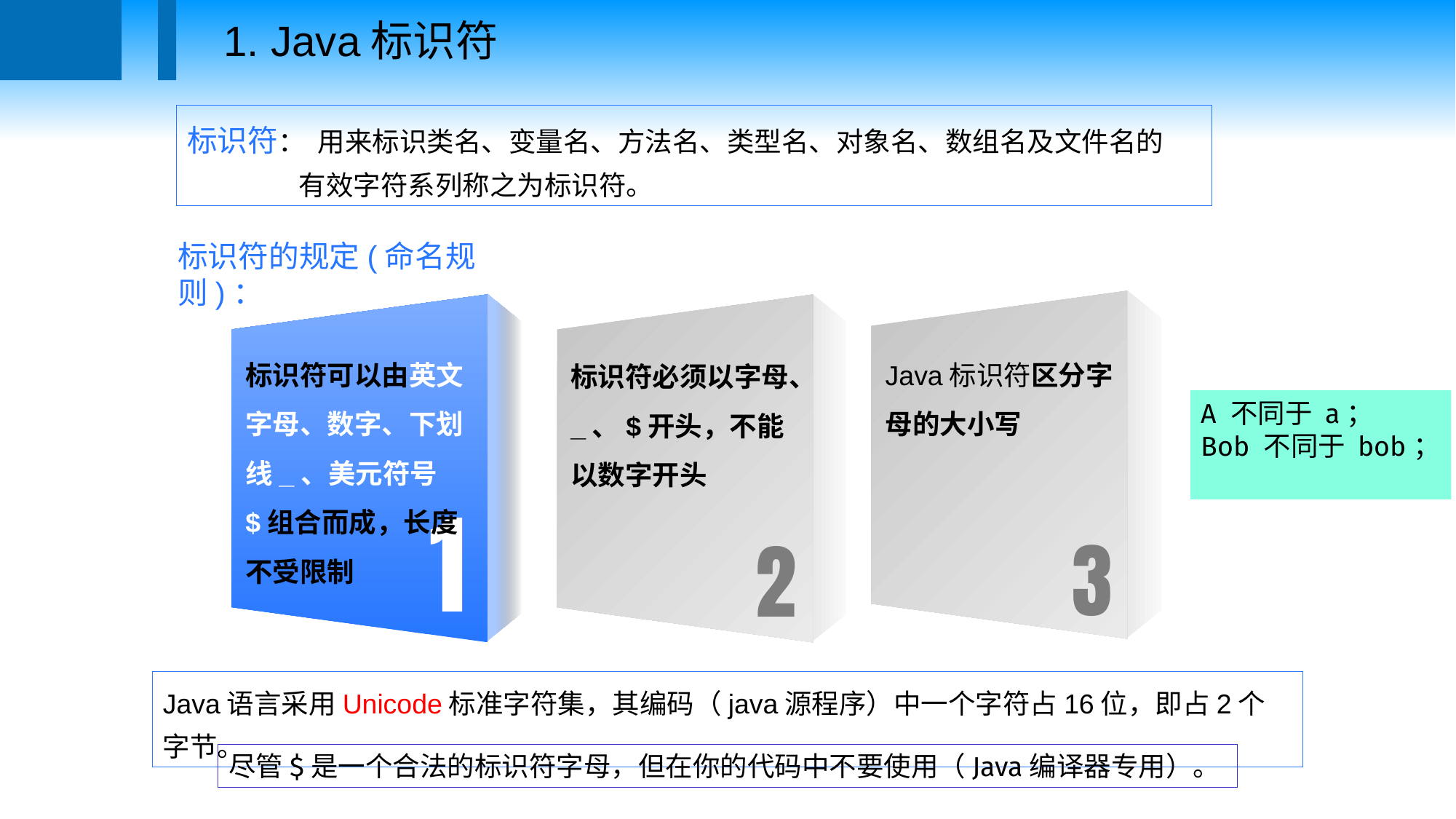

1. Java标识符
标识符：  用来标识类名、变量名、方法名、类型名、对象名、数组名及文件名的
                 有效字符系列称之为标识符。
标识符的规定(命名规则)：

3

1
标识符可以由英文字母、数字、下划线_、美元符号$组合而成，长度不受限制

2
标识符必须以字母、_、$开头，不能以数字开头
Java标识符区分字母的大小写
A 不同于 a；
Bob 不同于 bob；

Java语言采用Unicode标准字符集，其编码（java源程序）中一个字符占16位，即占2个字节。
尽管$是一个合法的标识符字母，但在你的代码中不要使用（Java编译器专用）。